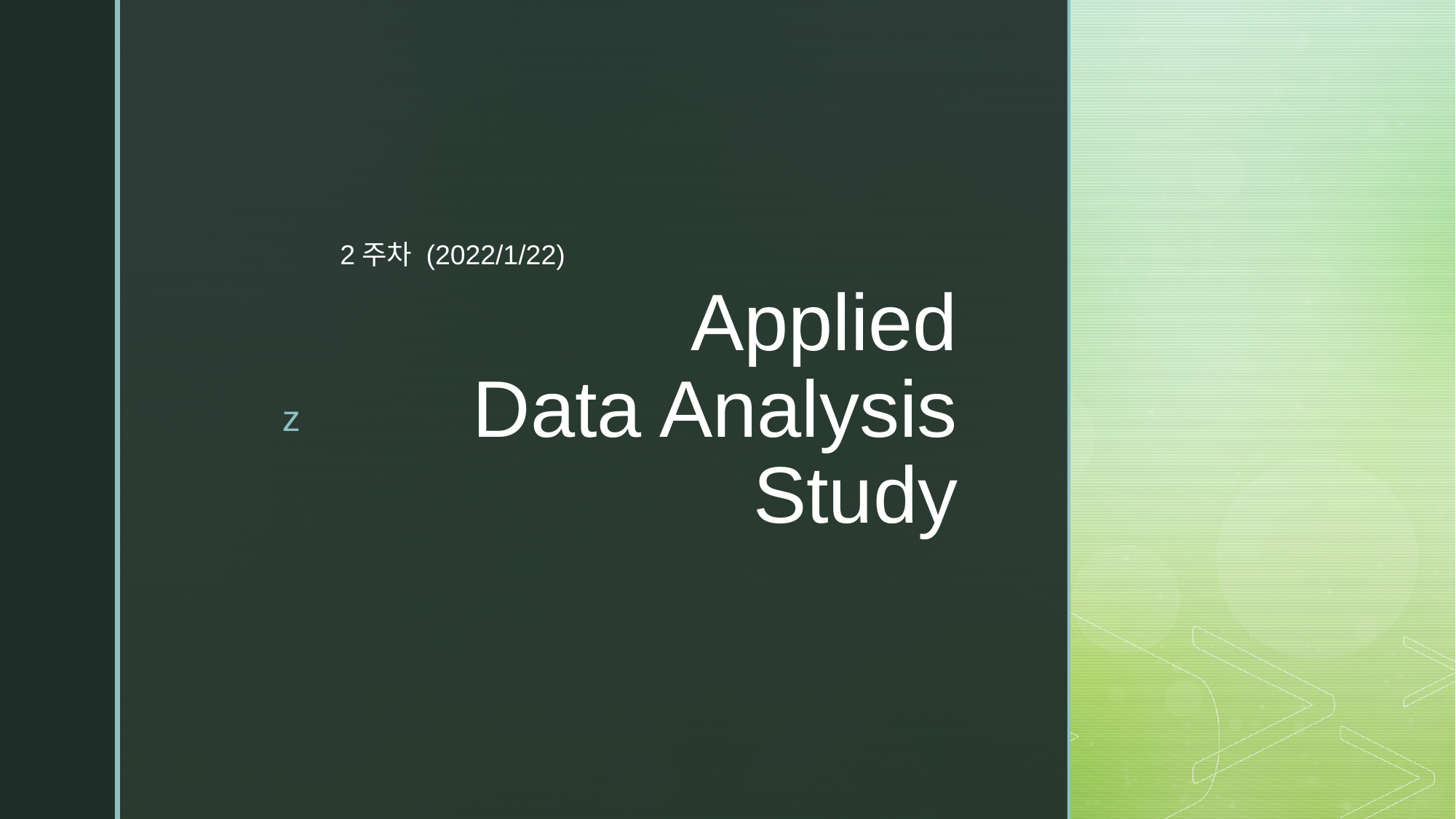

2주차 (2022/1/22)
# Applied Data Analysis Study